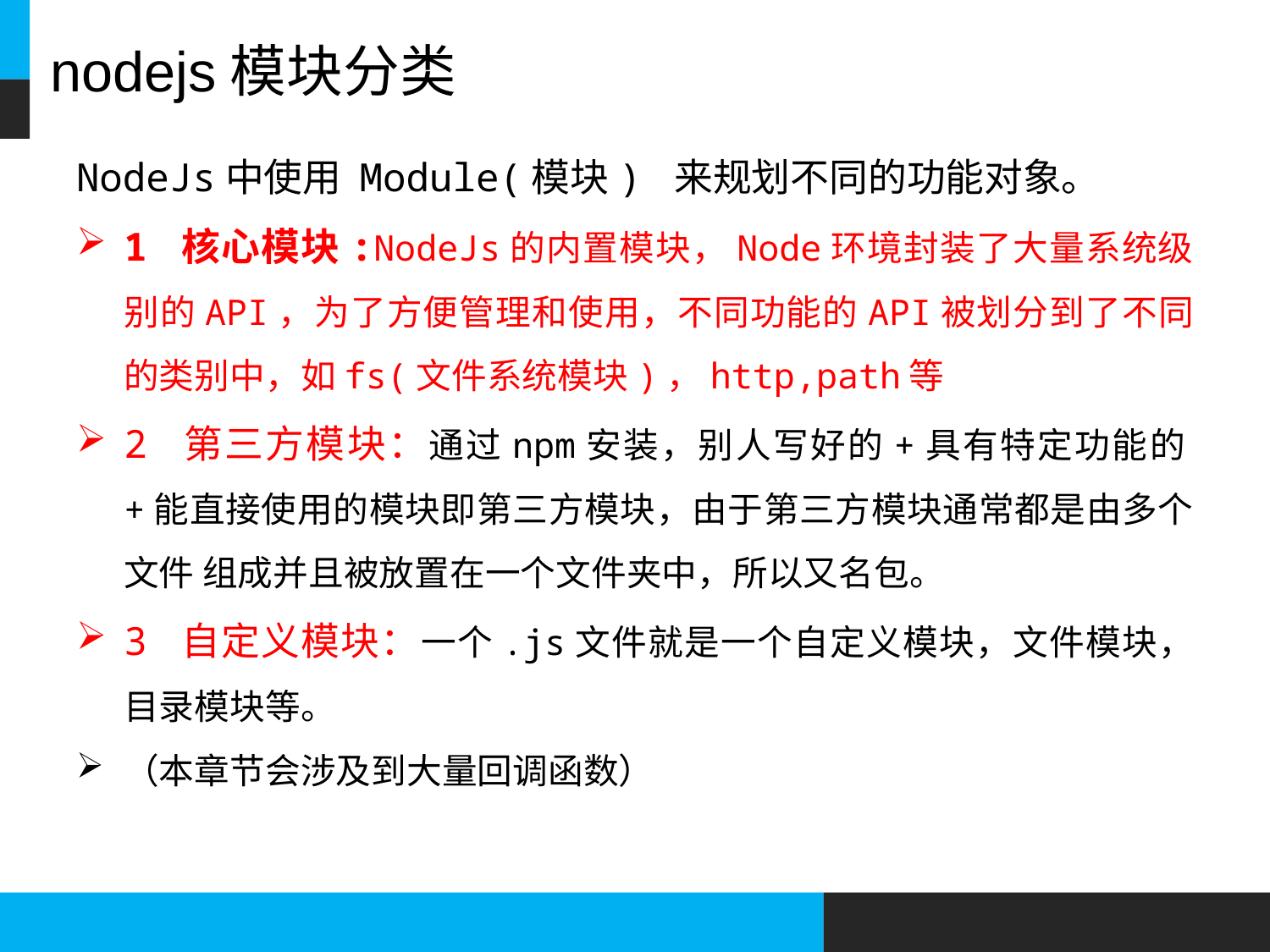

# nodejs模块分类
NodeJs中使用 Module(模块) 来规划不同的功能对象。
1 核心模块:NodeJs的内置模块，Node环境封装了大量系统级别的API，为了方便管理和使用，不同功能的API被划分到了不同的类别中，如fs(文件系统模块)，http,path等
2 第三方模块：通过npm安装，别人写好的+具有特定功能的+能直接使用的模块即第三方模块，由于第三方模块通常都是由多个文件 组成并且被放置在一个文件夹中，所以又名包。
3 自定义模块：一个.js文件就是一个自定义模块，文件模块，目录模块等。
（本章节会涉及到大量回调函数）